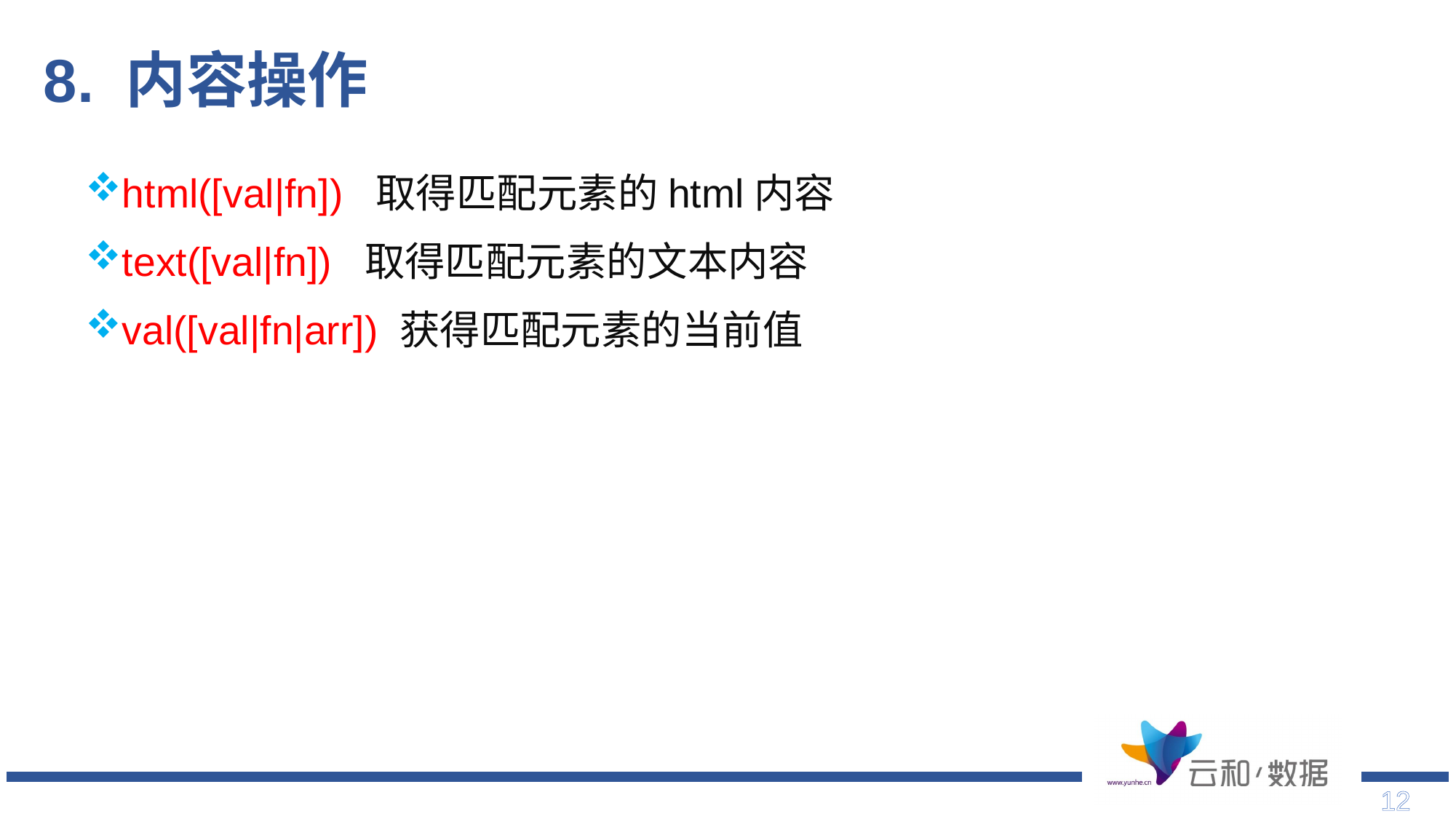

# 8. 内容操作
html([val|fn])  取得匹配元素的html内容
text([val|fn])  取得匹配元素的文本内容
val([val|fn|arr]) 获得匹配元素的当前值